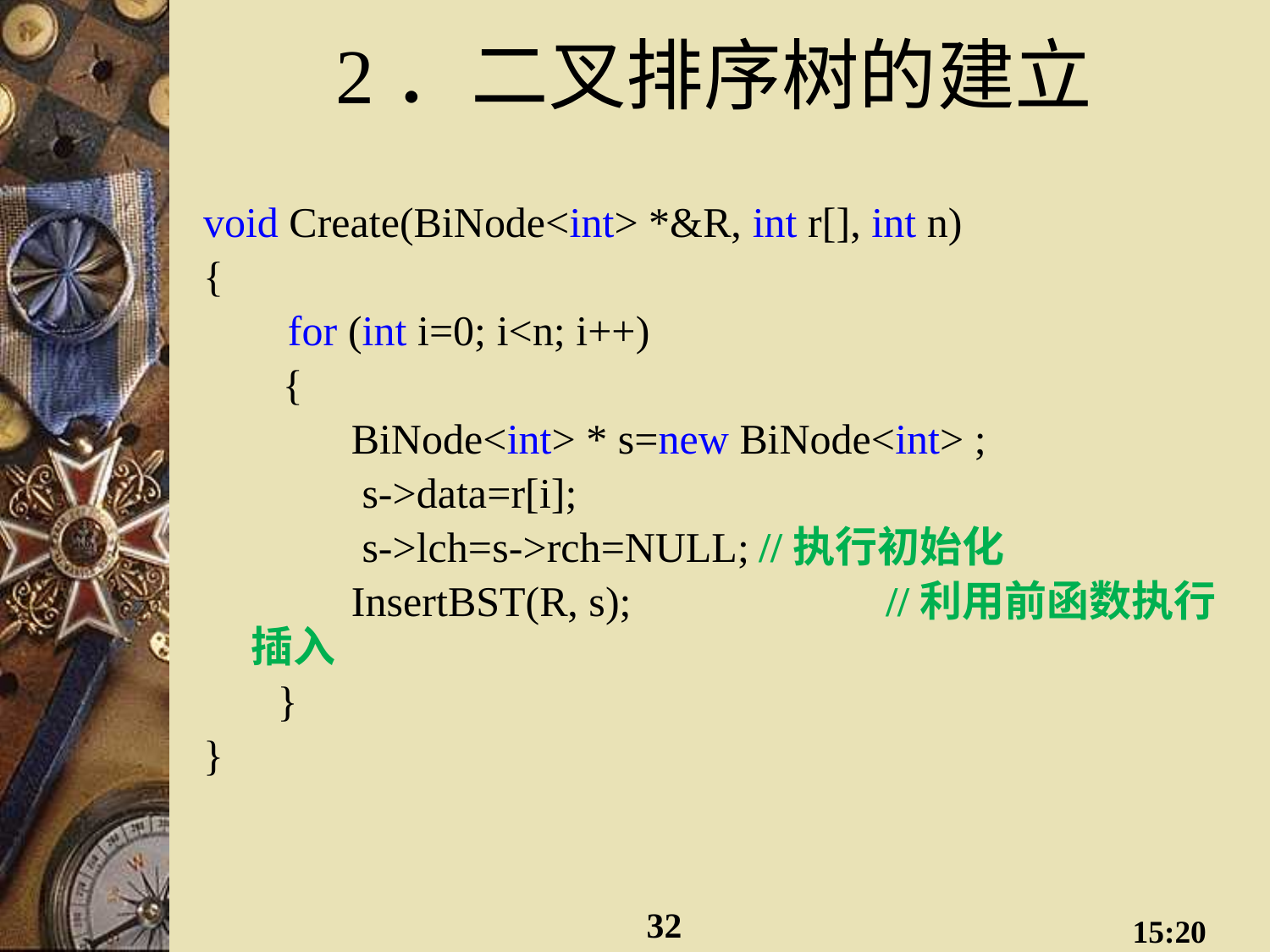

# 2．二叉排序树的建立
void Create(BiNode<int> *&R, int r[], int n)
{
        for (int i=0; i<n; i++)
 	   {
              BiNode<int> * s=new BiNode<int> ;
               s->data=r[i];
               s->lch=s->rch=NULL;	//执行初始化
              InsertBST(R, s);  		//利用前函数执行插入
       }
}